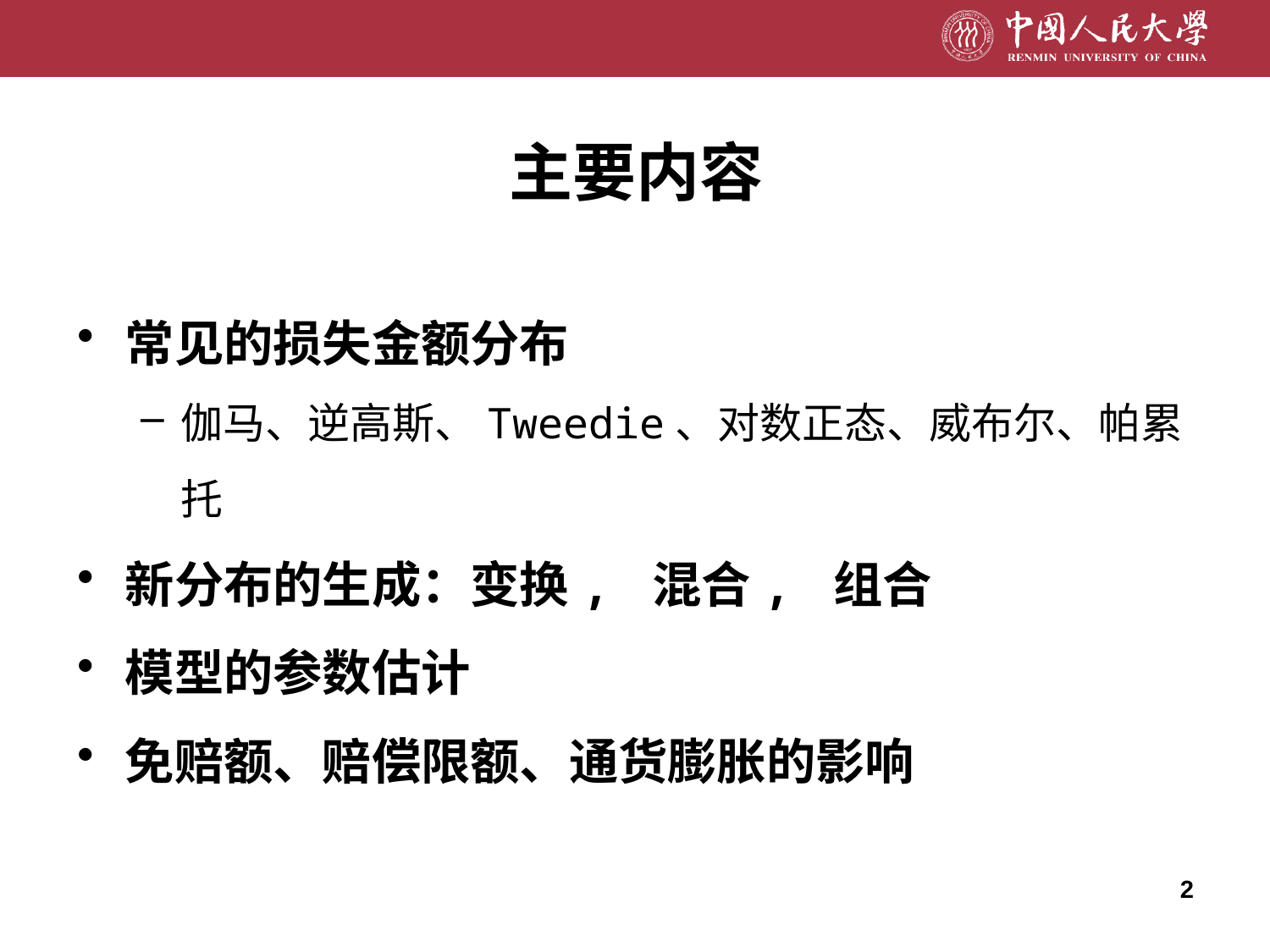

# 主要内容
常见的损失金额分布
伽马、逆高斯、Tweedie、对数正态、威布尔、帕累托
新分布的生成：变换, 混合, 组合
模型的参数估计
免赔额、赔偿限额、通货膨胀的影响
2